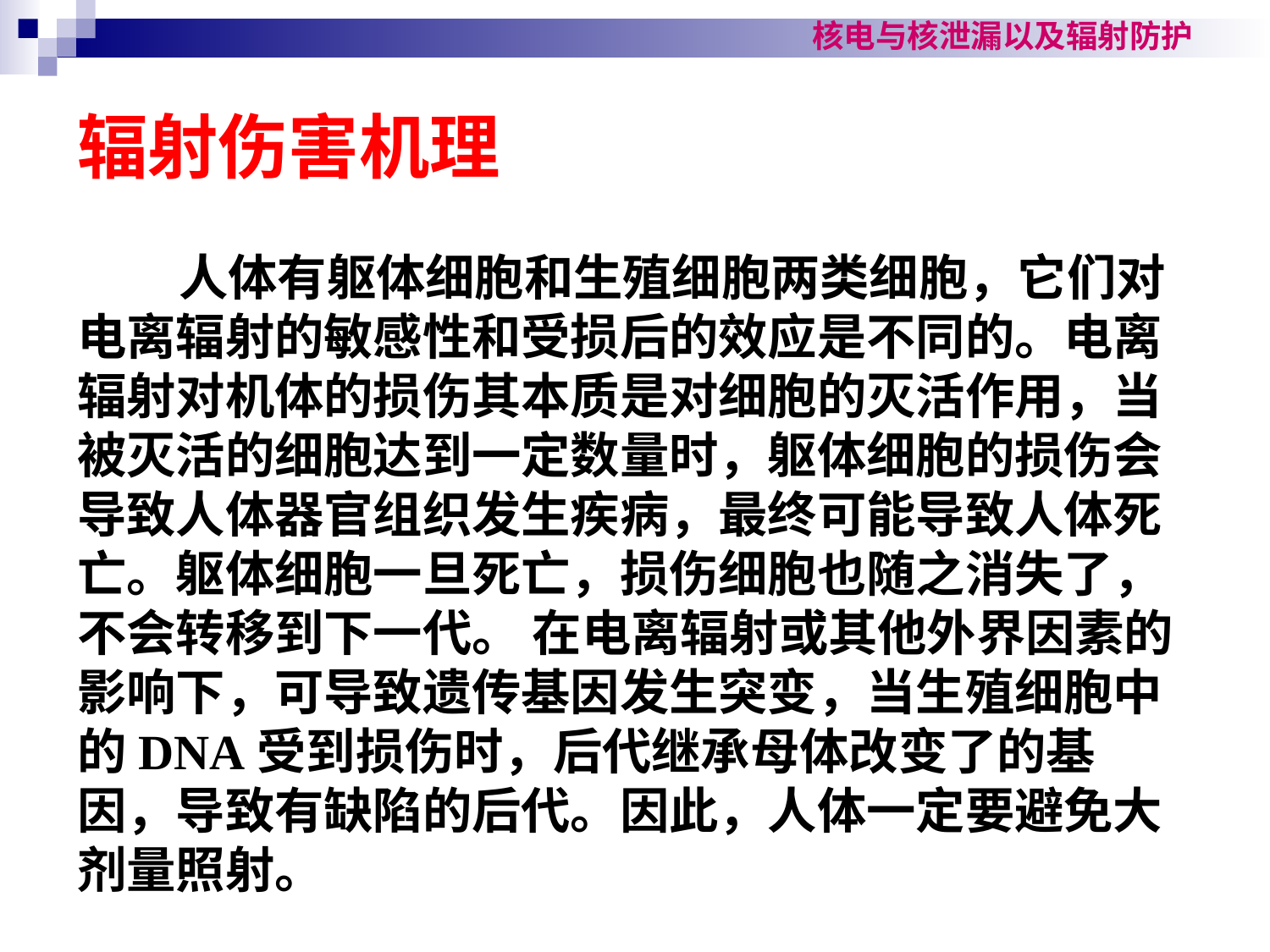

辐射伤害机理

        人体有躯体细胞和生殖细胞两类细胞，它们对电离辐射的敏感性和受损后的效应是不同的。电离辐射对机体的损伤其本质是对细胞的灭活作用，当被灭活的细胞达到一定数量时，躯体细胞的损伤会导致人体器官组织发生疾病，最终可能导致人体死亡。躯体细胞一旦死亡，损伤细胞也随之消失了，不会转移到下一代。 在电离辐射或其他外界因素的影响下，可导致遗传基因发生突变，当生殖细胞中的DNA受到损伤时，后代继承母体改变了的基因，导致有缺陷的后代。因此，人体一定要避免大剂量照射。